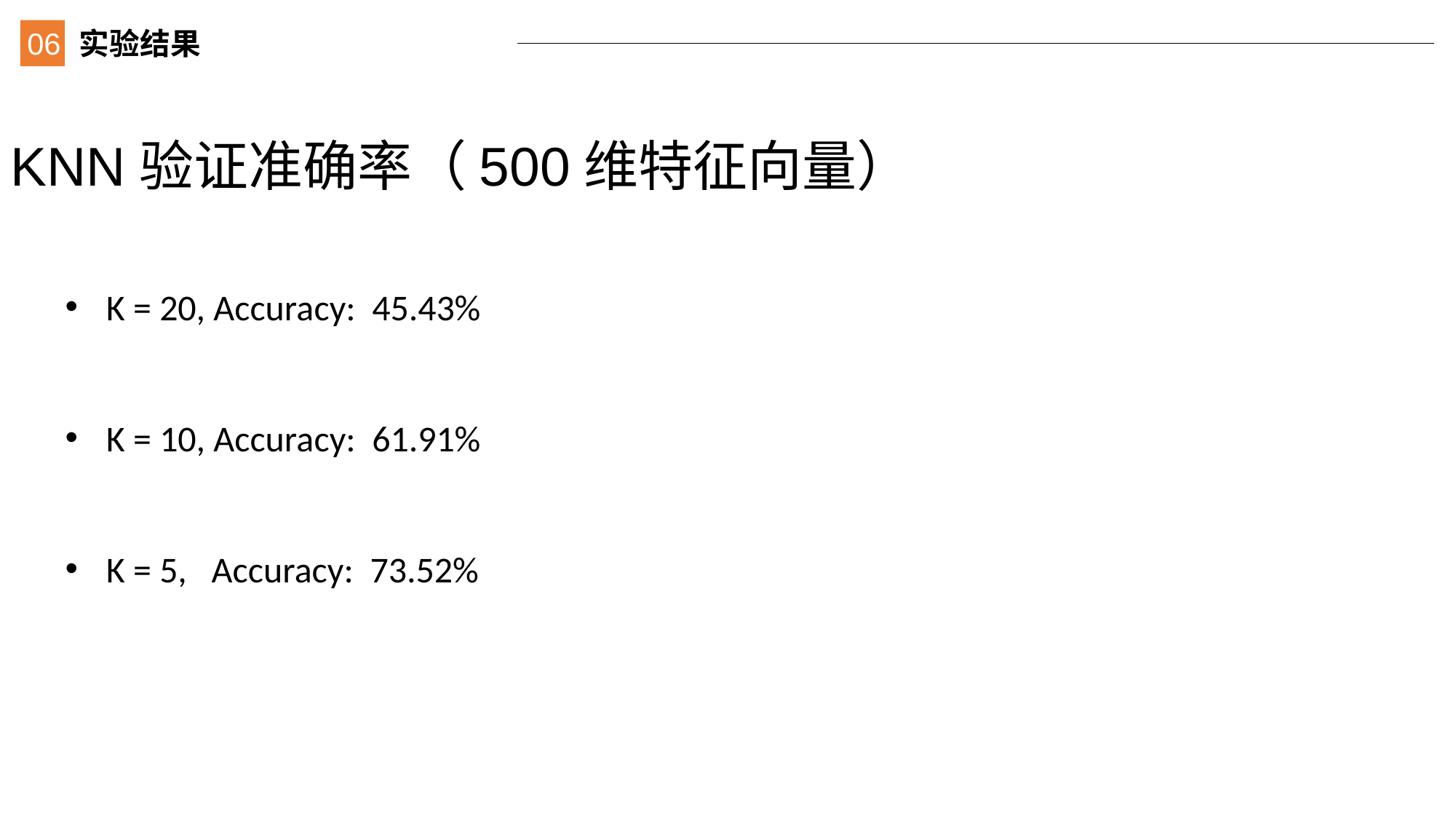

06
实验结果

KNN验证准确率（500维特征向量）

K = 20, Accuracy:  45.43%

K = 10, Accuracy:  61.91%

K = 5,   Accuracy:  73.52%